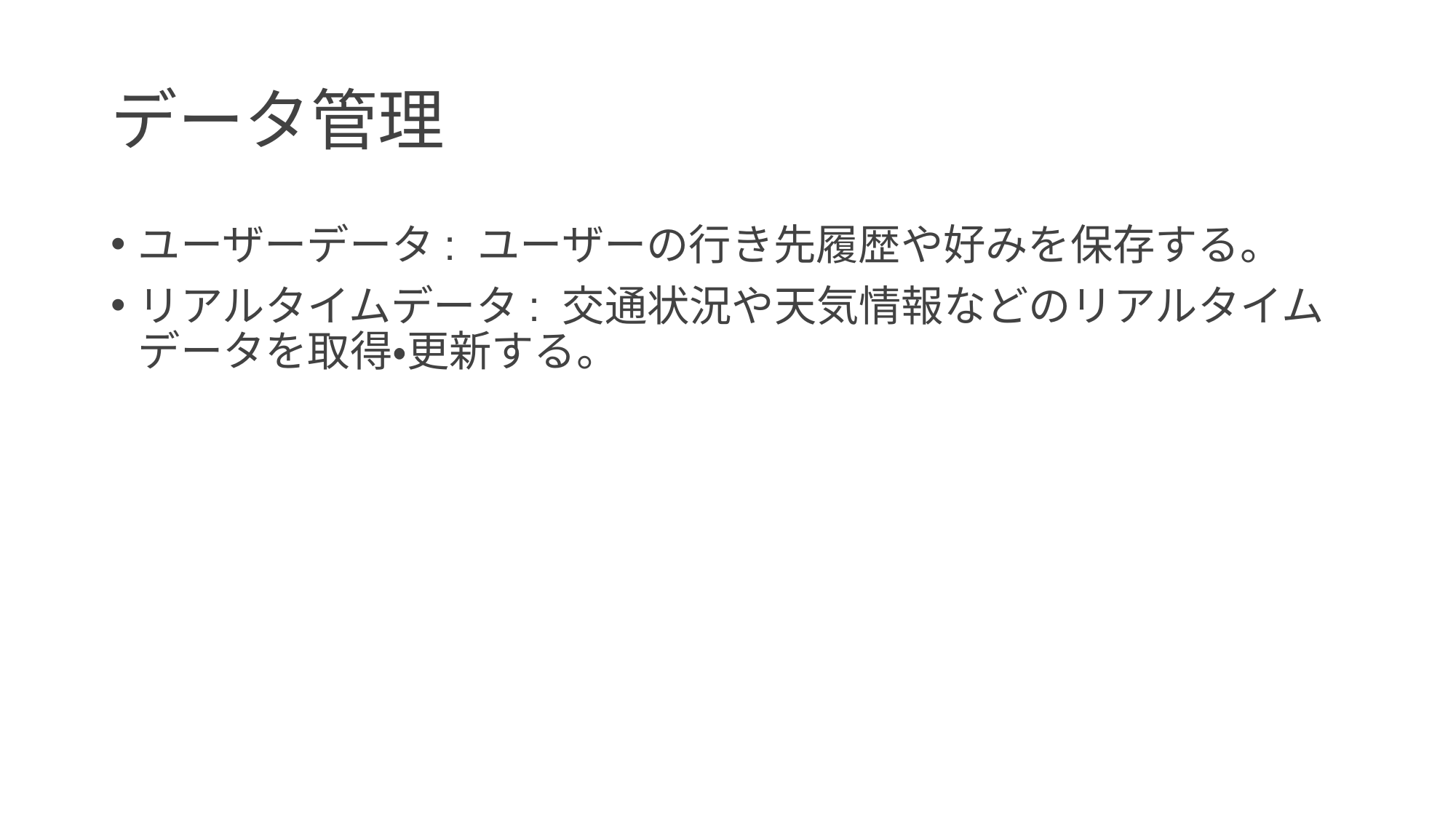

# データ管理
ユーザーデータ: ユーザーの行き先履歴や好みを保存する。
リアルタイムデータ: 交通状況や天気情報などのリアルタイムデータを取得・更新する。